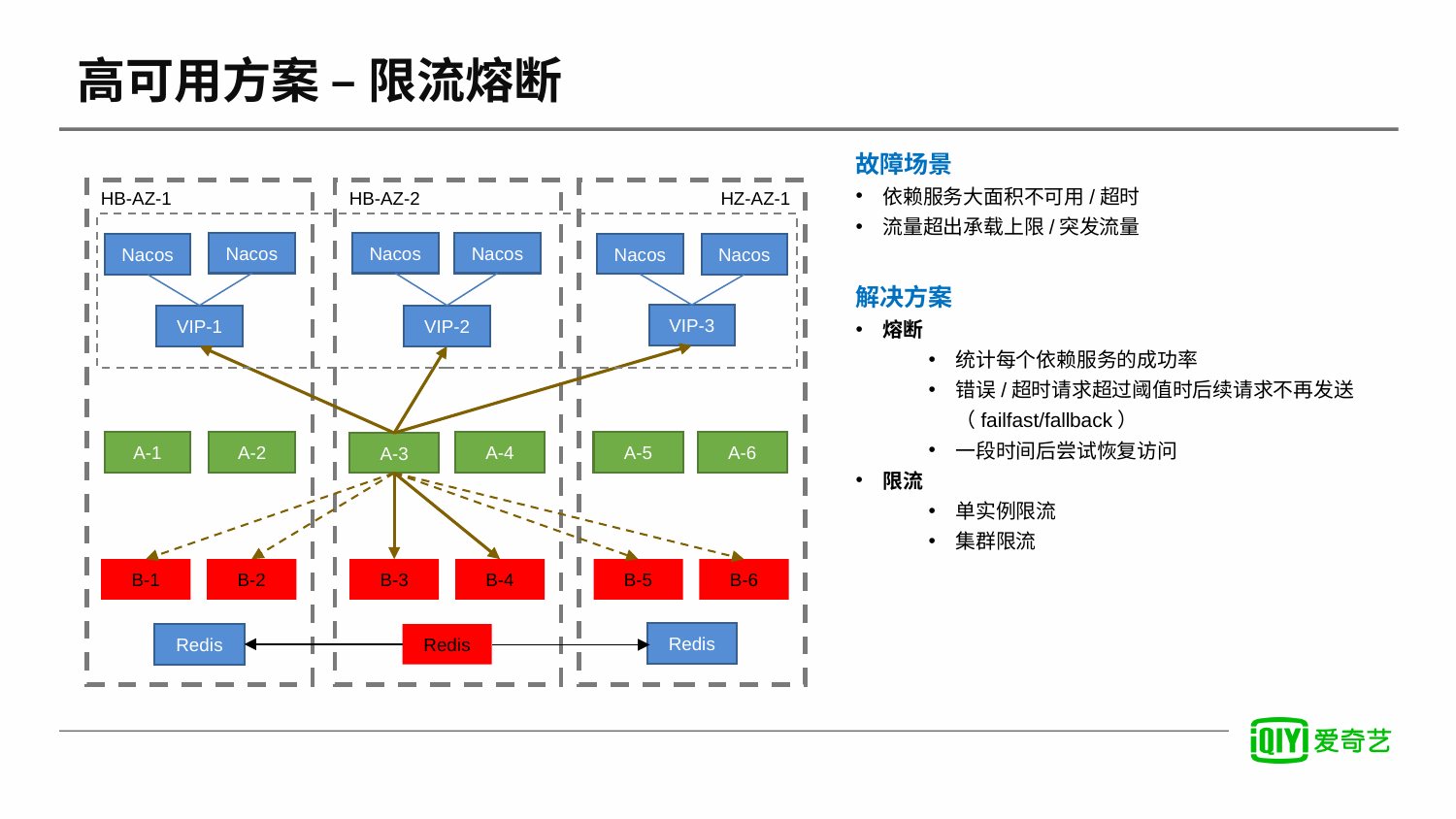

# 高可用方案 – 限流熔断
故障场景
依赖服务大面积不可用/超时
流量超出承载上限/突发流量

解决方案
熔断
统计每个依赖服务的成功率
错误/超时请求超过阈值时后续请求不再发送（failfast/fallback）
一段时间后尝试恢复访问
限流
单实例限流
集群限流
HB-AZ-1
HB-AZ-2
HZ-AZ-1

Nacos
Nacos
Nacos
Nacos
Nacos
Nacos
VIP-3
VIP-1
VIP-2
A-1
A-2
A-4
A-5
A-6
A-3
B-1
B-2
B-3
B-4
B-5
B-6
Redis
Redis
Redis